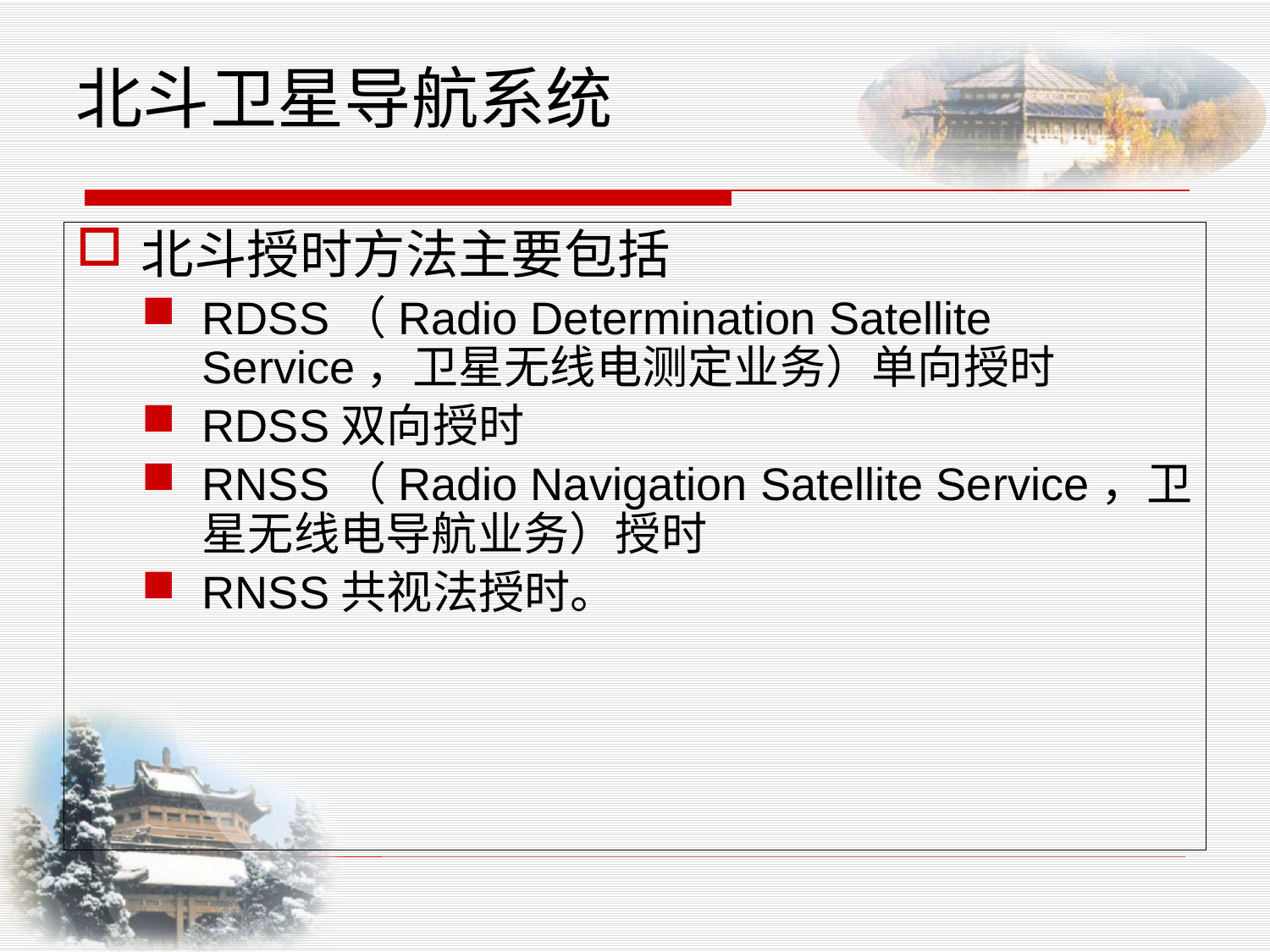

北斗卫星导航系统
北斗授时方法主要包括
RDSS（Radio Determination Satellite Service，卫星无线电测定业务）单向授时
RDSS双向授时
RNSS（Radio Navigation Satellite Service，卫星无线电导航业务）授时
RNSS共视法授时。